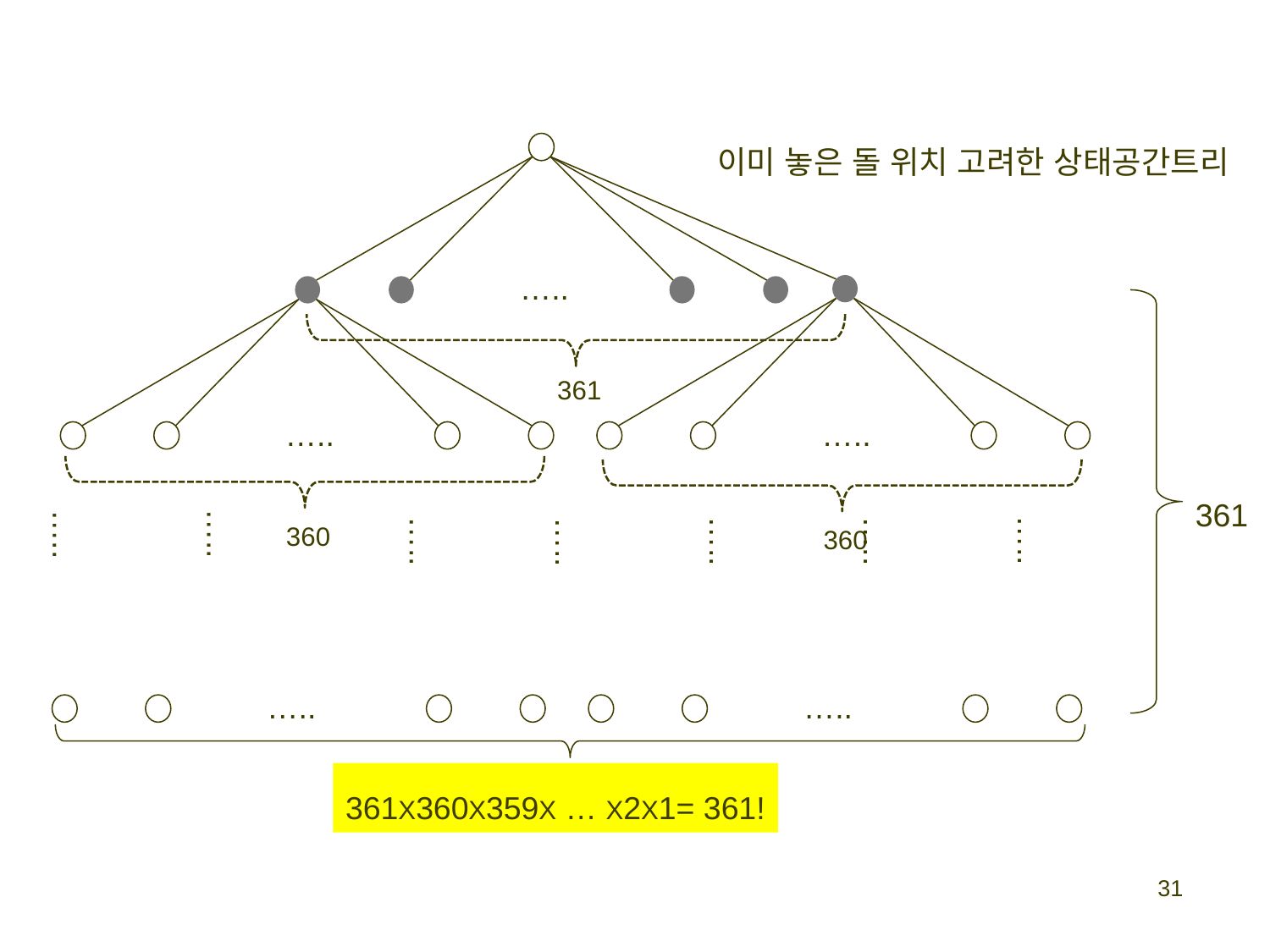

이미 놓은 돌 위치 고려한 상태공간트리

…..

361
…..
…..

361
360
…..
…..
360
…..
…..
…..
…..
…..
…..
…..

361Χ360Χ359Χ … Χ2Χ1= 361!
31